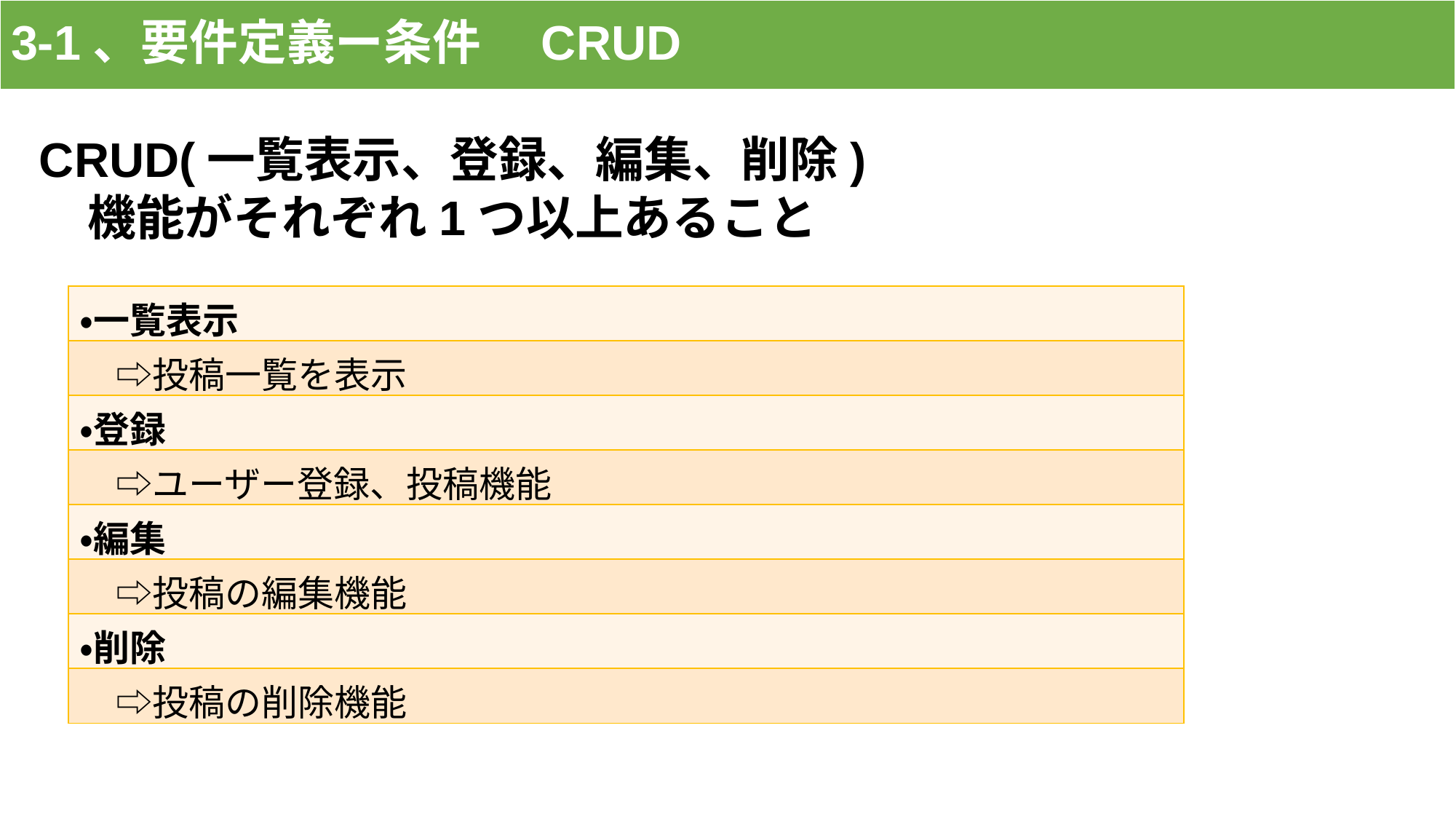

3-1、要件定義ー条件　CRUD
CRUD(一覧表示、登録、編集、削除)
　機能がそれぞれ1つ以上あること
| ・一覧表示 |
| --- |
| ⇨投稿一覧を表示 |
| ・登録 |
| ⇨ユーザー登録、投稿機能 |
| ・編集 |
| ⇨投稿の編集機能 |
| ・削除 |
| ⇨投稿の削除機能 |